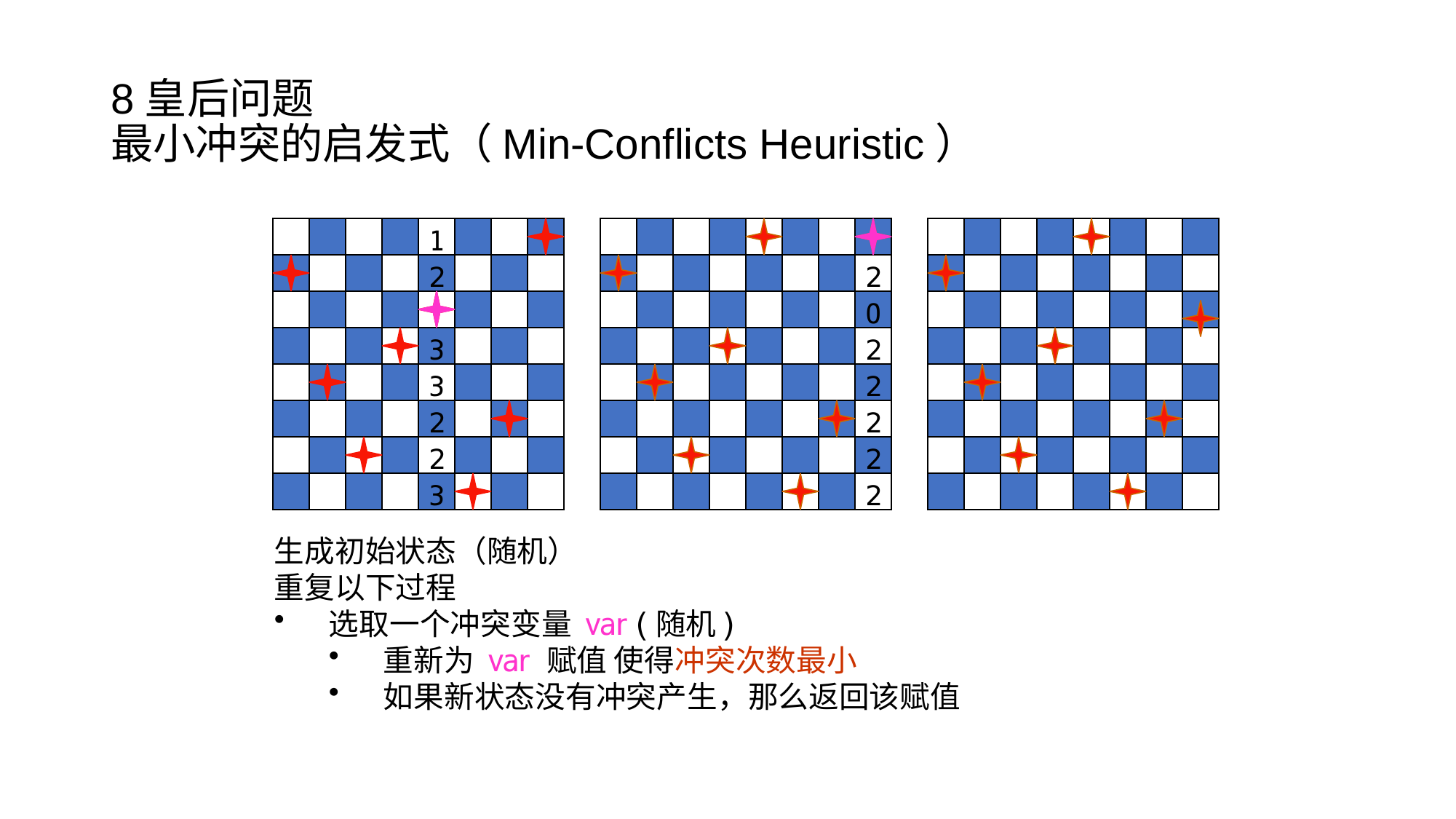

# 8皇后问题 最小冲突的启发式（Min-Conflicts Heuristic）

1
2
3
3
2
2
3
2
0
2
2
2
2
2

生成初始状态（随机）
重复以下过程
选取一个冲突变量 var (随机)
重新为 var 赋值 使得冲突次数最小
如果新状态没有冲突产生，那么返回该赋值